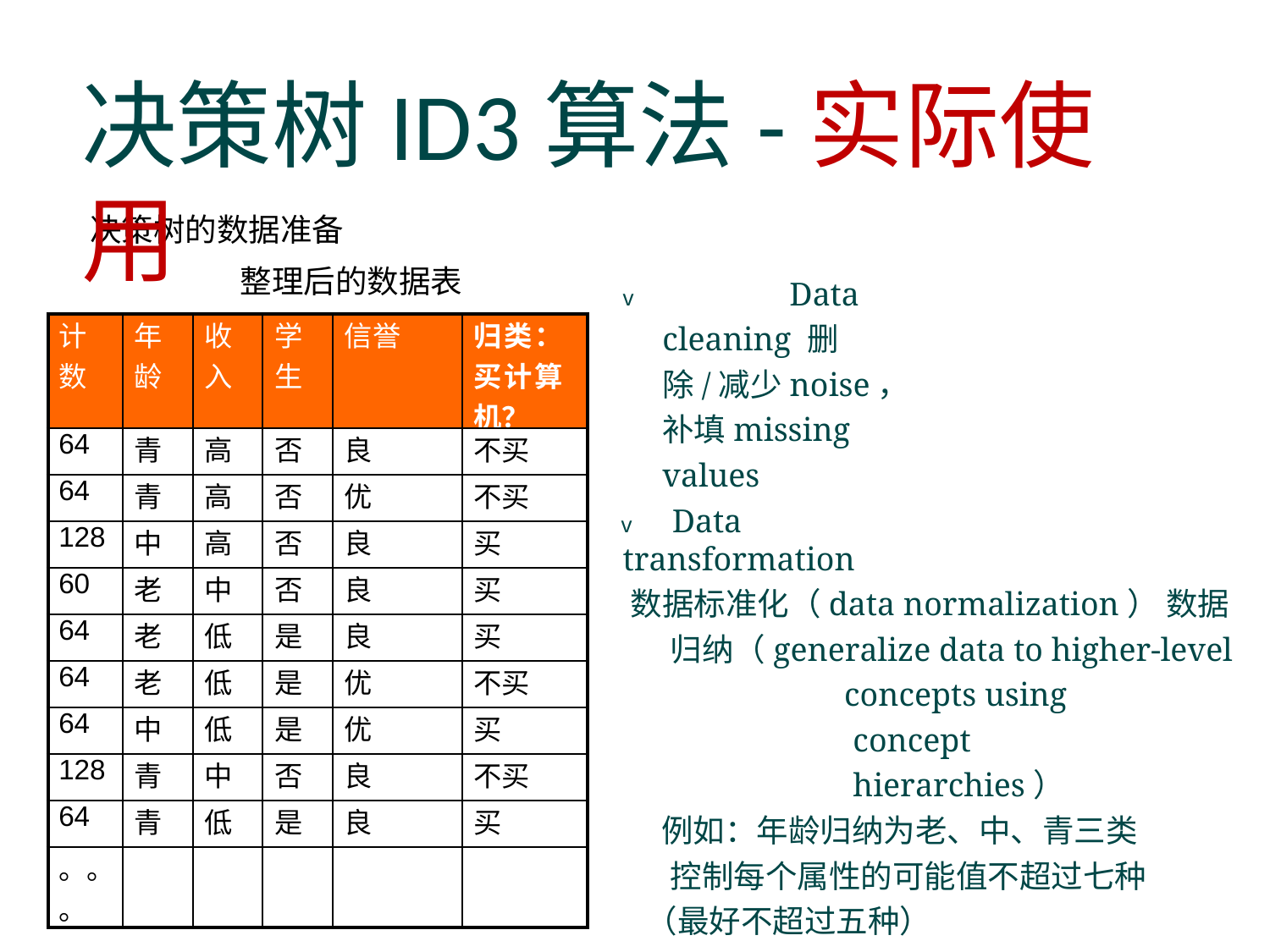

决策树ID3算法-实际使用
决策树的数据准备
整理后的数据表
v		Data cleaning 删除/减少noise， 补填missing values
v	Data transformation
数据标准化（data normalization） 数据归纳（generalize data to higher-level
concepts using concept hierarchies）
例如：年龄归纳为老、中、青三类 控制每个属性的可能值不超过七种
（最好不超过五种）
v	Relevance analysis
对于与问题无关的属性：删 对于属性的可能值大于七种 又不能归纳的属性：删
| 计 数 | 年 龄 | 收 入 | 学 生 | 信誉 | 归类： 买计算 机？ |
| --- | --- | --- | --- | --- | --- |
| 64 | 青 | 高 | 否 | 良 | 不买 |
| 64 | 青 | 高 | 否 | 优 | 不买 |
| 128 | 中 | 高 | 否 | 良 | 买 |
| 60 | 老 | 中 | 否 | 良 | 买 |
| 64 | 老 | 低 | 是 | 良 | 买 |
| 64 | 老 | 低 | 是 | 优 | 不买 |
| 64 | 中 | 低 | 是 | 优 | 买 |
| 128 | 青 | 中 | 否 | 良 | 不买 |
| 64 | 青 | 低 | 是 | 良 | 买 |
| 。。 。 |  |  |  |  |  |